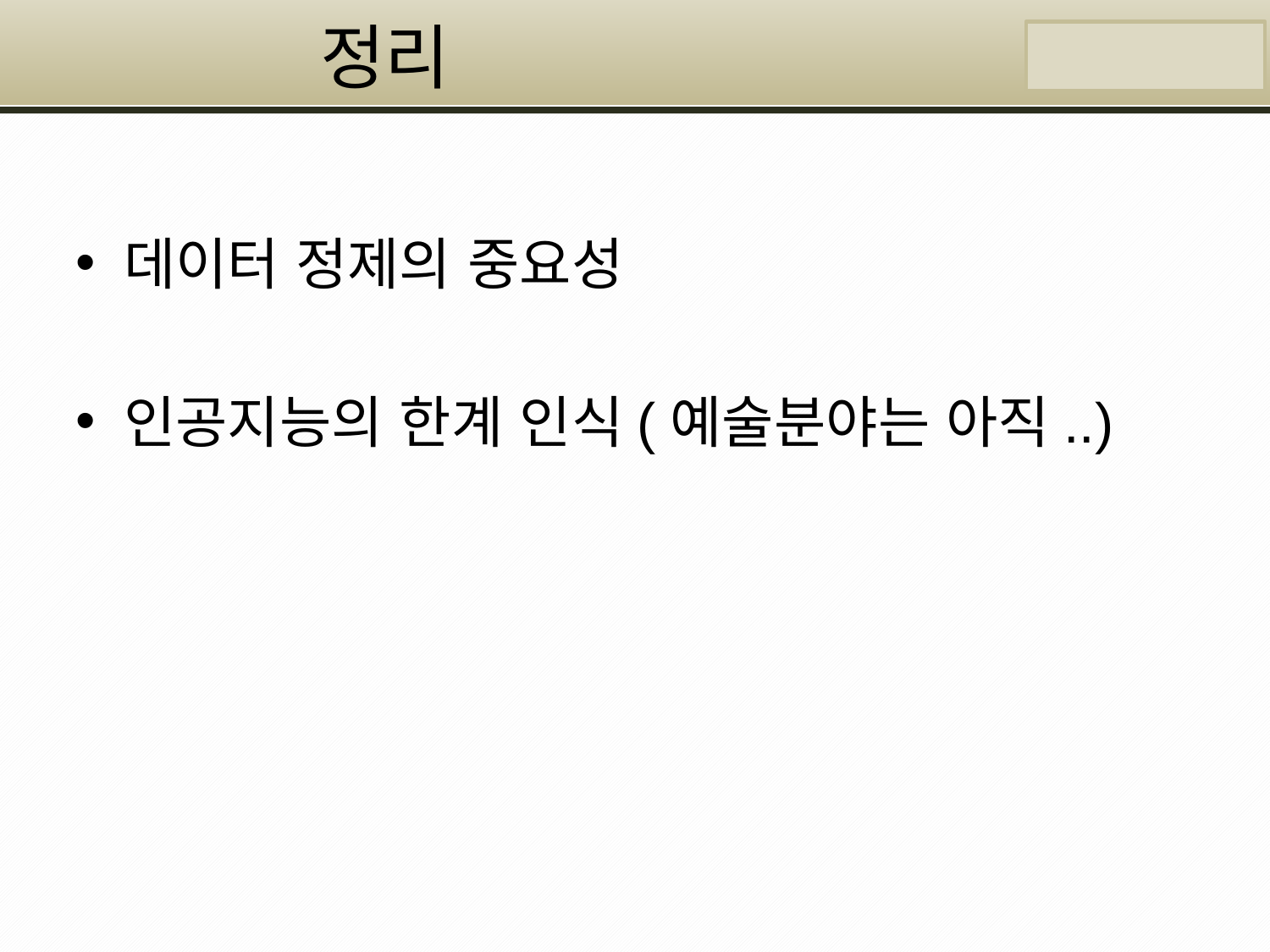

정리

데이터 정제의 중요성

인공지능의 한계 인식(예술분야는 아직..)